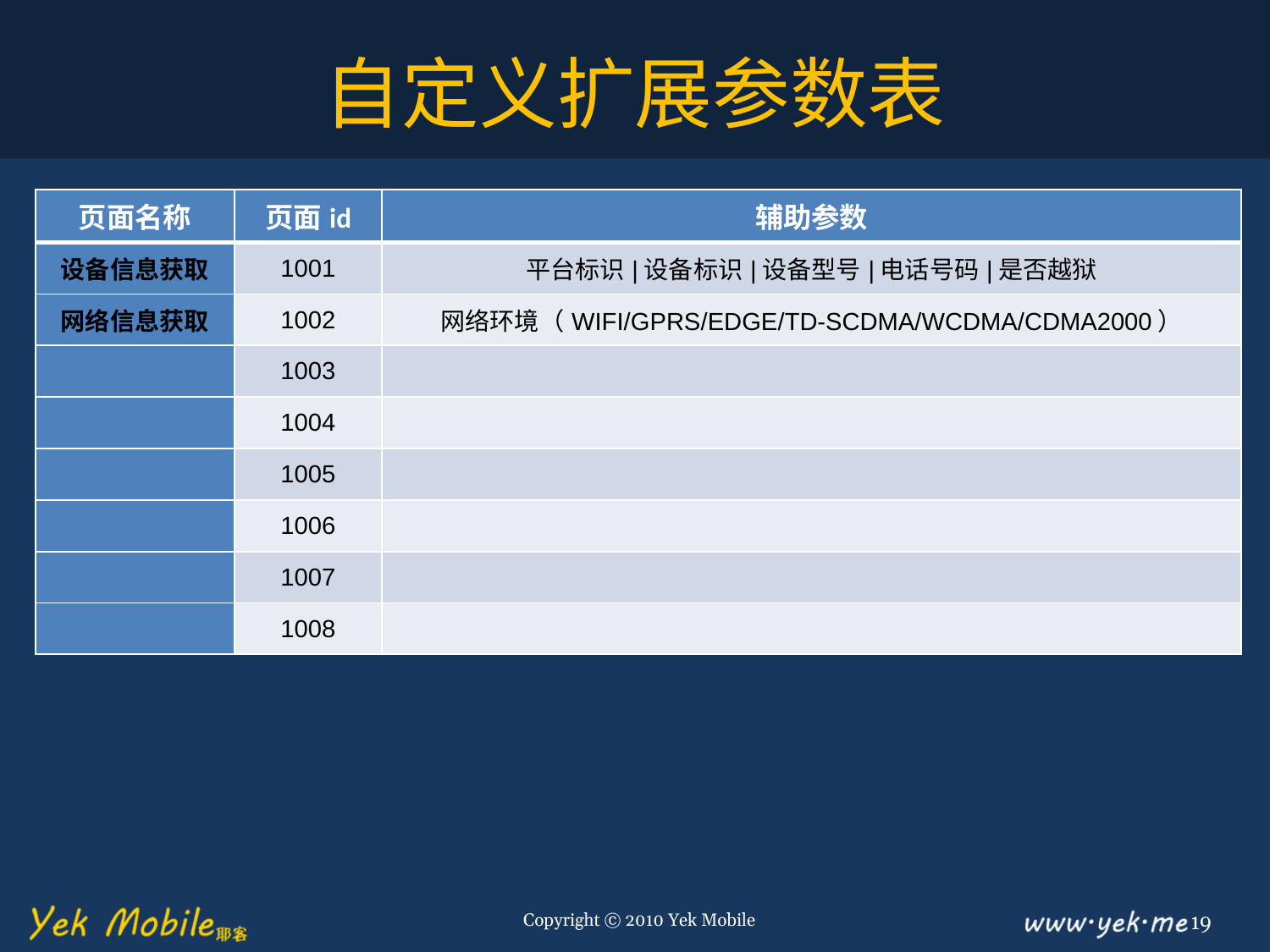

# 自定义扩展参数表
| 页面名称 | 页面id | 辅助参数 |
| --- | --- | --- |
| 设备信息获取 | 1001 | 平台标识|设备标识|设备型号|电话号码|是否越狱 |
| 网络信息获取 | 1002 | 网络环境（WIFI/GPRS/EDGE/TD-SCDMA/WCDMA/CDMA2000） |
|  | 1003 |  |
|  | 1004 |  |
|  | 1005 |  |
|  | 1006 |  |
|  | 1007 |  |
|  | 1008 |  |